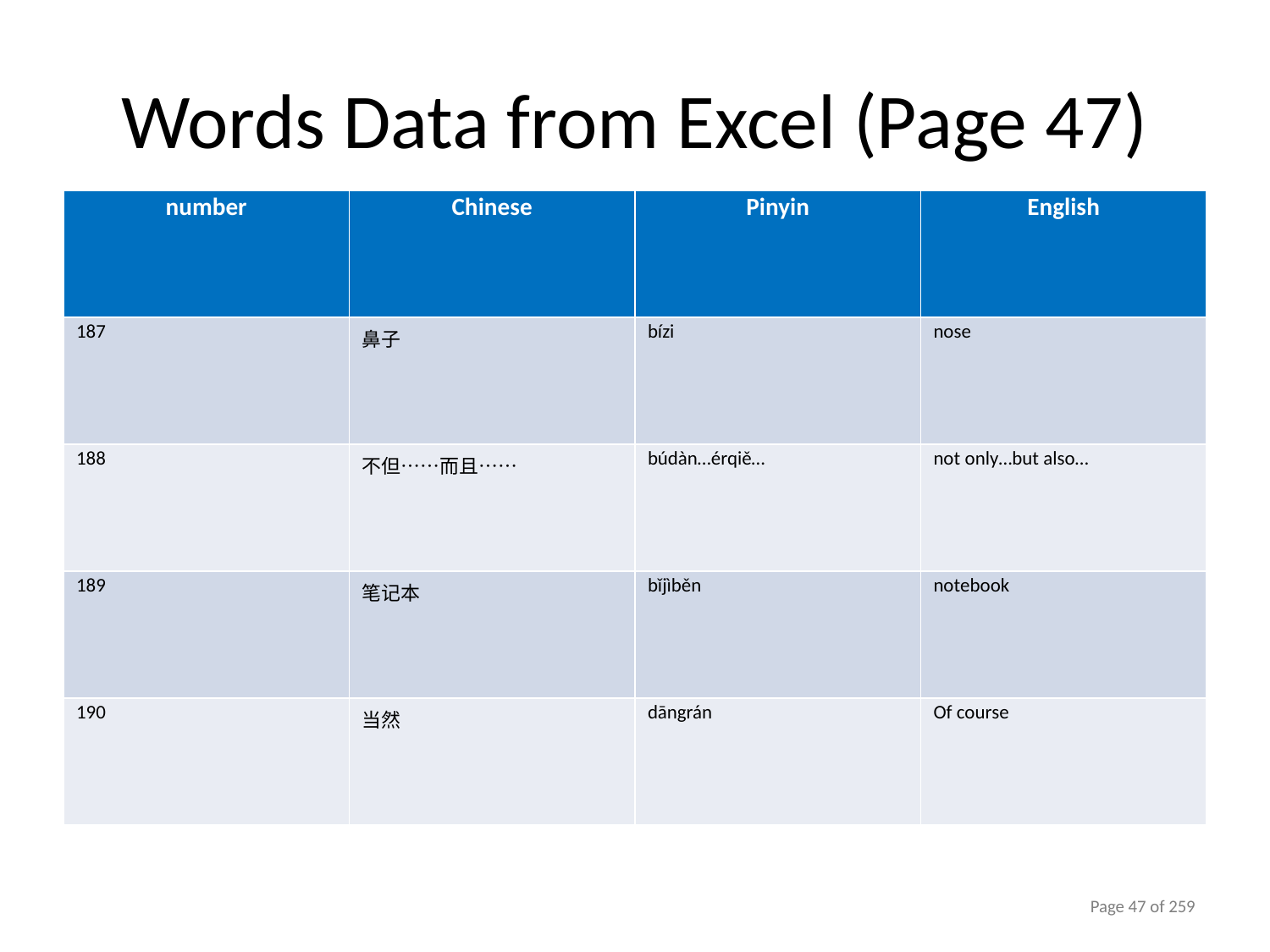

# Words Data from Excel (Page 47)
| number | Chinese | Pinyin | English |
| --- | --- | --- | --- |
| 187 | 鼻子 | bízi | nose |
| 188 | 不但……而且…… | búdàn…érqiě… | not only…but also… |
| 189 | 笔记本 | bǐjìběn | notebook |
| 190 | 当然 | dāngrán | Of course |

Page 47 of 259